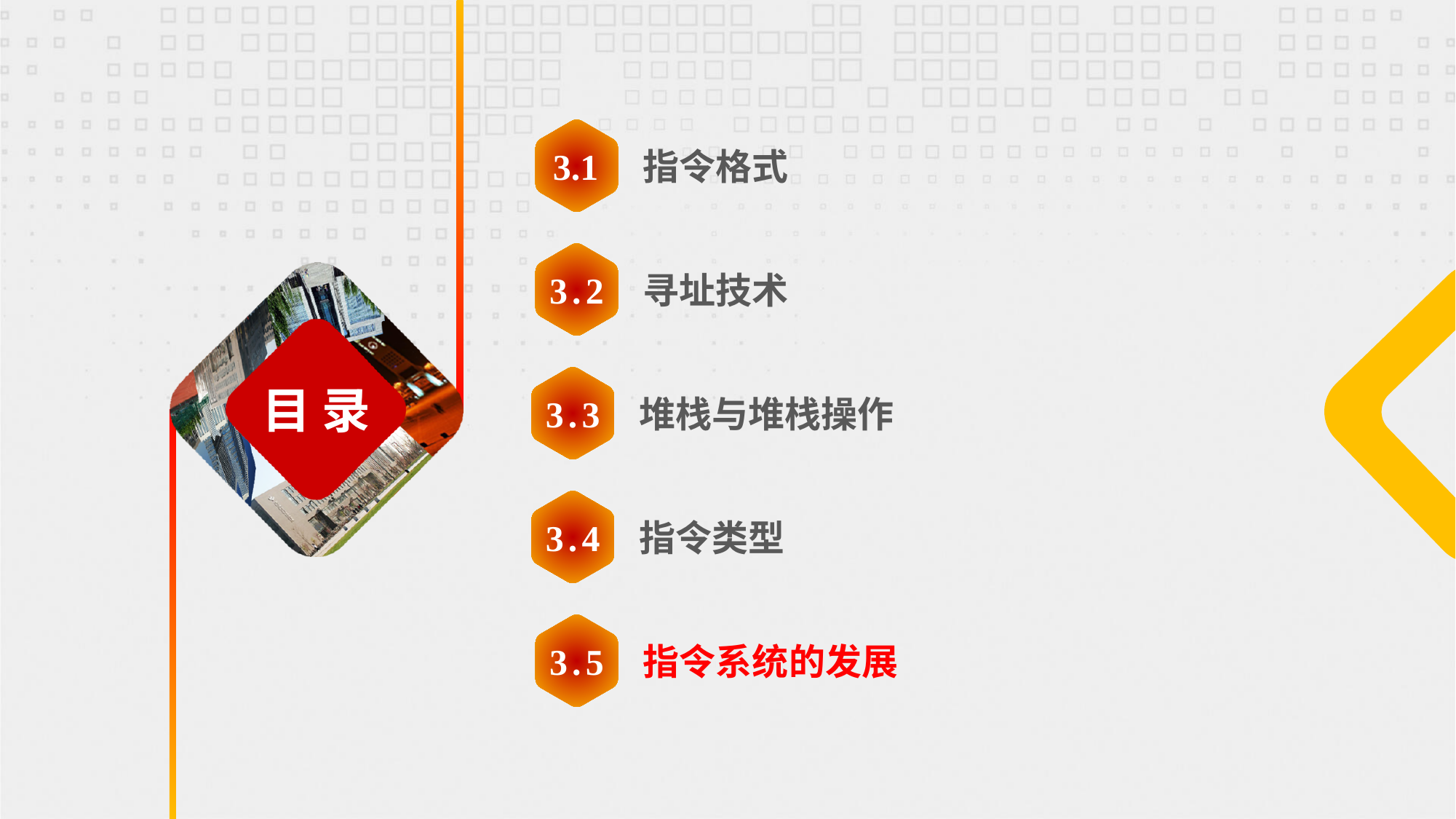

指令格式

3.1
3.2
寻址技术

3.3
堆栈与堆栈操作

3.4
指令类型

3.5
指令系统的发展